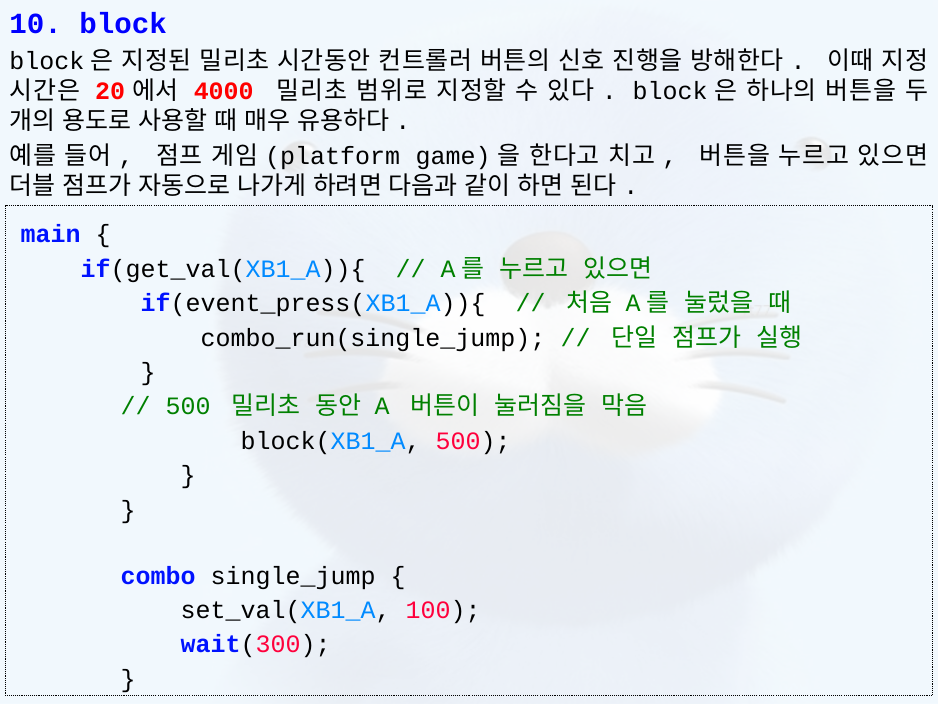

10. block
block은 지정된 밀리초 시간동안 컨트롤러 버튼의 신호 진행을 방해한다. 이때 지정 시간은 20에서 4000 밀리초 범위로 지정할 수 있다. block은 하나의 버튼을 두 개의 용도로 사용할 때 매우 유용하다.
예를 들어, 점프 게임(platform game)을 한다고 치고, 버튼을 누르고 있으면 더블 점프가 자동으로 나가게 하려면 다음과 같이 하면 된다.

main {
    if(get_val(XB1_A)){  // A를 누르고 있으면
        if(event_press(XB1_A)){  // 처음 A를 눌렀을 때
            combo_run(single_jump); // 단일 점프가 실행
        }
// 500 밀리초 동안 A 버튼이 눌러짐을 막음
        block(XB1_A, 500);
    }
}

combo single_jump {
    set_val(XB1_A, 100);
    wait(300);
}